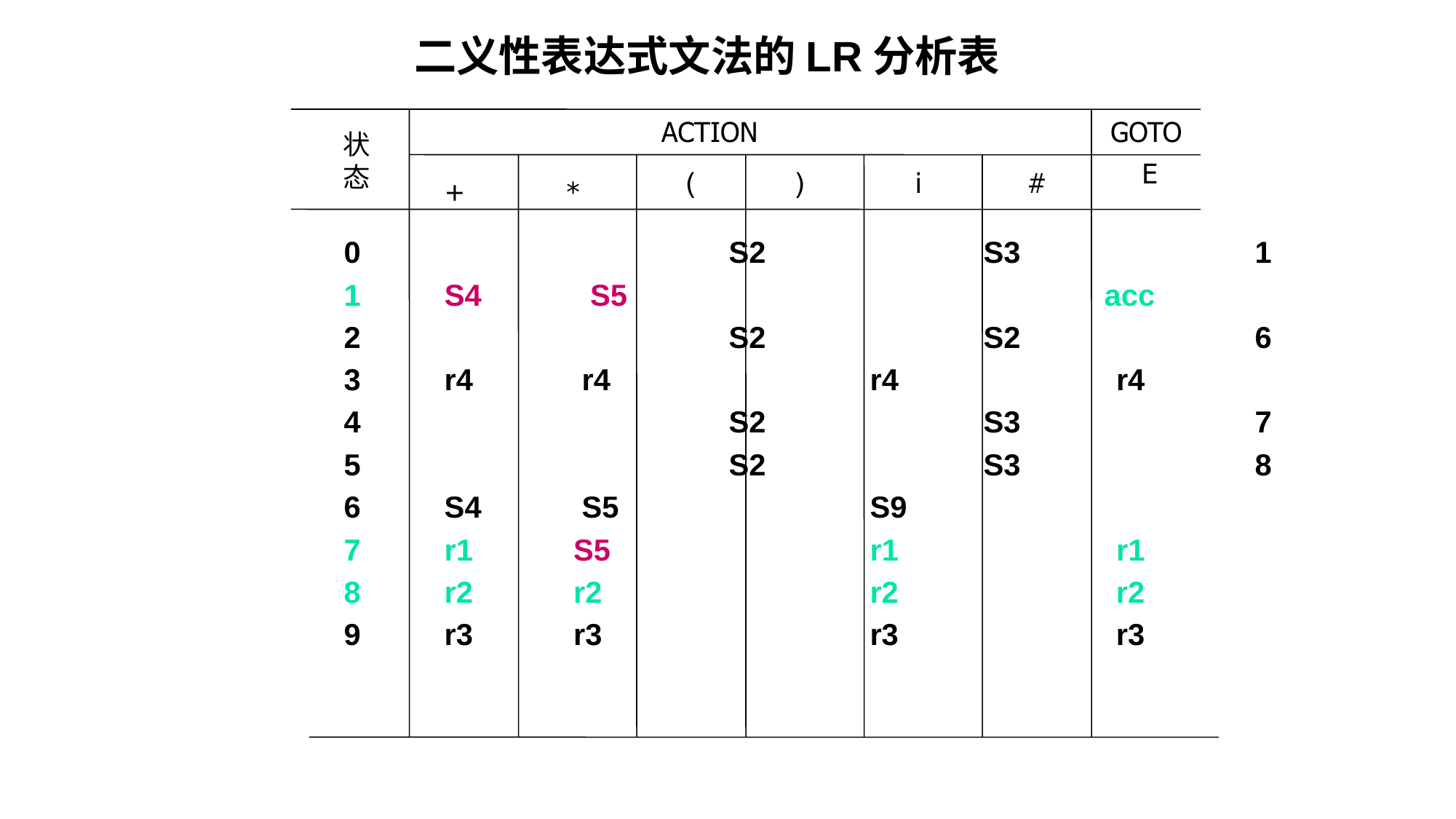

二义性表达式文法的LR分析表
ACTION

GOTO
状
态
E

(
)
i
#
+
*

     0                                            S2                          S3                            1
     1          S4             S5                                                         acc
     2                                            S2                          S2                            6
     3          r4             r4                               r4                          r4
     4                                            S2                          S3                            7
     5                                            S2                          S3                            8
     6          S4            S5                              S9
     7          r1            S5                               r1                          r1
     8          r2            r2                                r2                          r2
     9          r3            r3                                r3                          r3
117